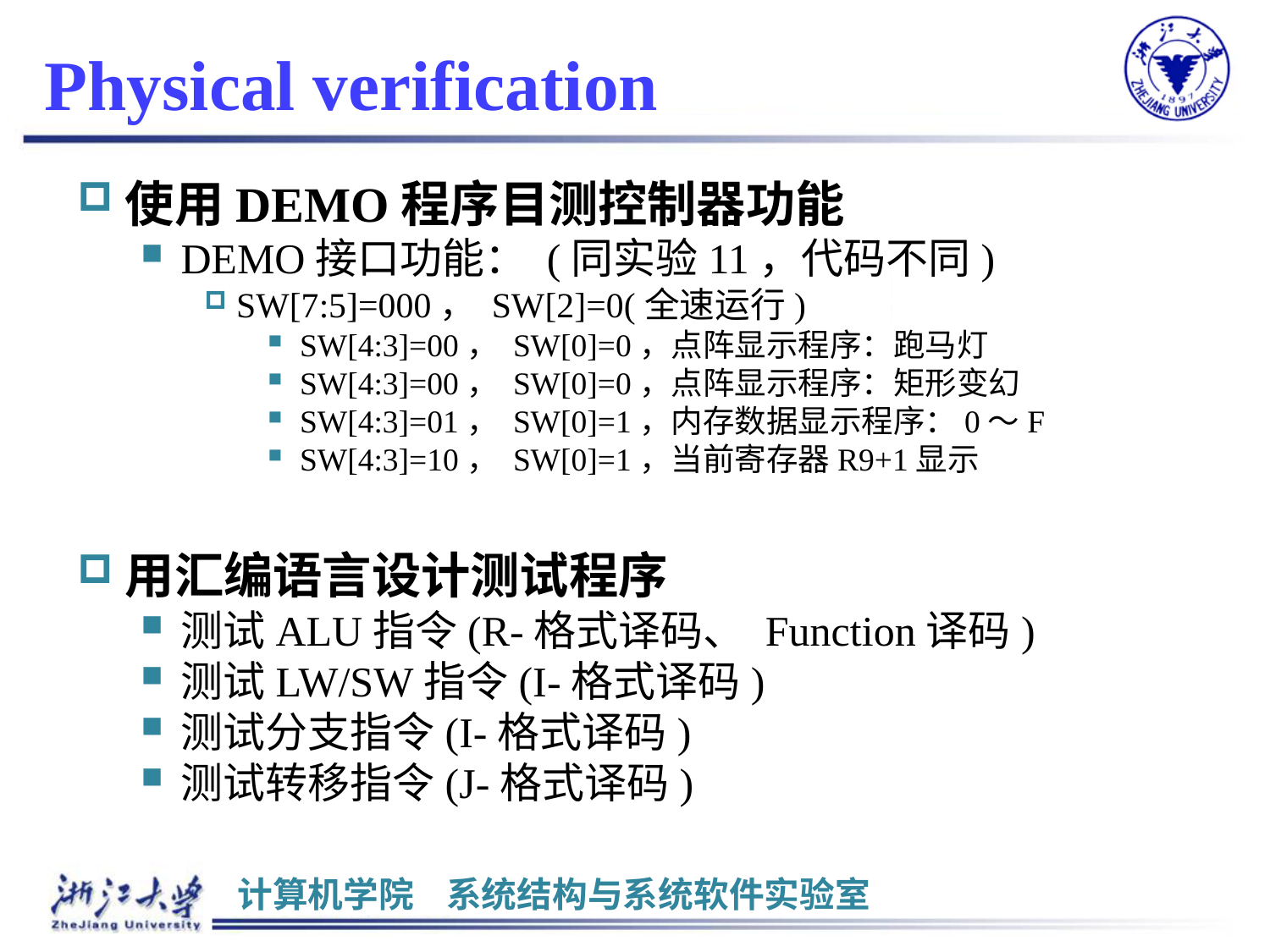

# Physical verification
使用DEMO程序目测控制器功能
DEMO接口功能： (同实验11，代码不同)
SW[7:5]=000， SW[2]=0(全速运行)
SW[4:3]=00， SW[0]=0，点阵显示程序：跑马灯
SW[4:3]=00， SW[0]=0，点阵显示程序：矩形变幻
SW[4:3]=01， SW[0]=1，内存数据显示程序：0～F
SW[4:3]=10， SW[0]=1，当前寄存器R9+1显示

用汇编语言设计测试程序
测试ALU指令(R-格式译码、 Function译码)
测试LW/SW指令(I-格式译码)
测试分支指令(I-格式译码)
测试转移指令(J-格式译码)